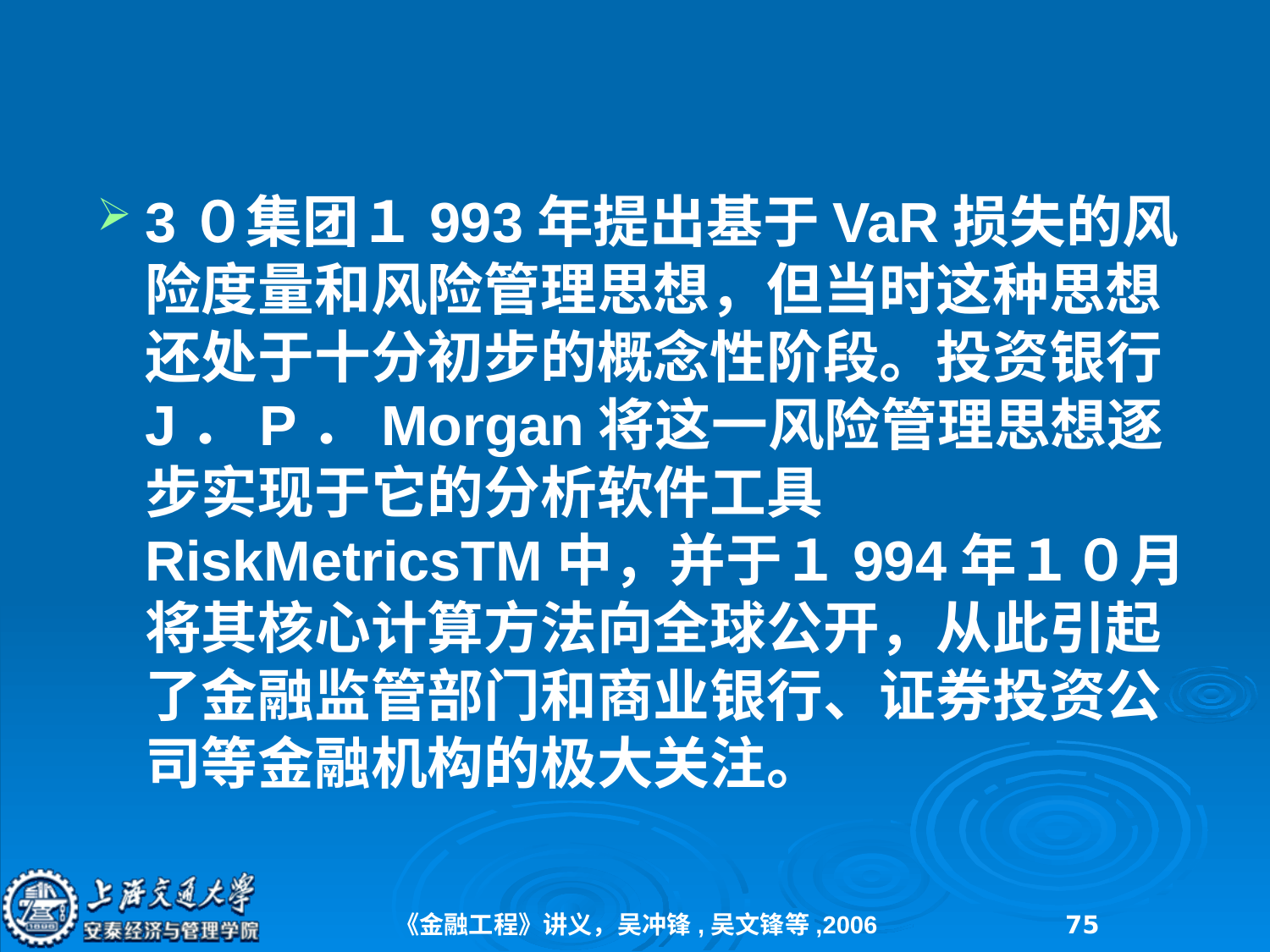

#
3０集团１993年提出基于VaR损失的风险度量和风险管理思想，但当时这种思想还处于十分初步的概念性阶段。投资银行J．P．Morgan将这一风险管理思想逐步实现于它的分析软件工具RiskMetricsTM中，并于１994年１０月将其核心计算方法向全球公开，从此引起了金融监管部门和商业银行、证券投资公司等金融机构的极大关注。